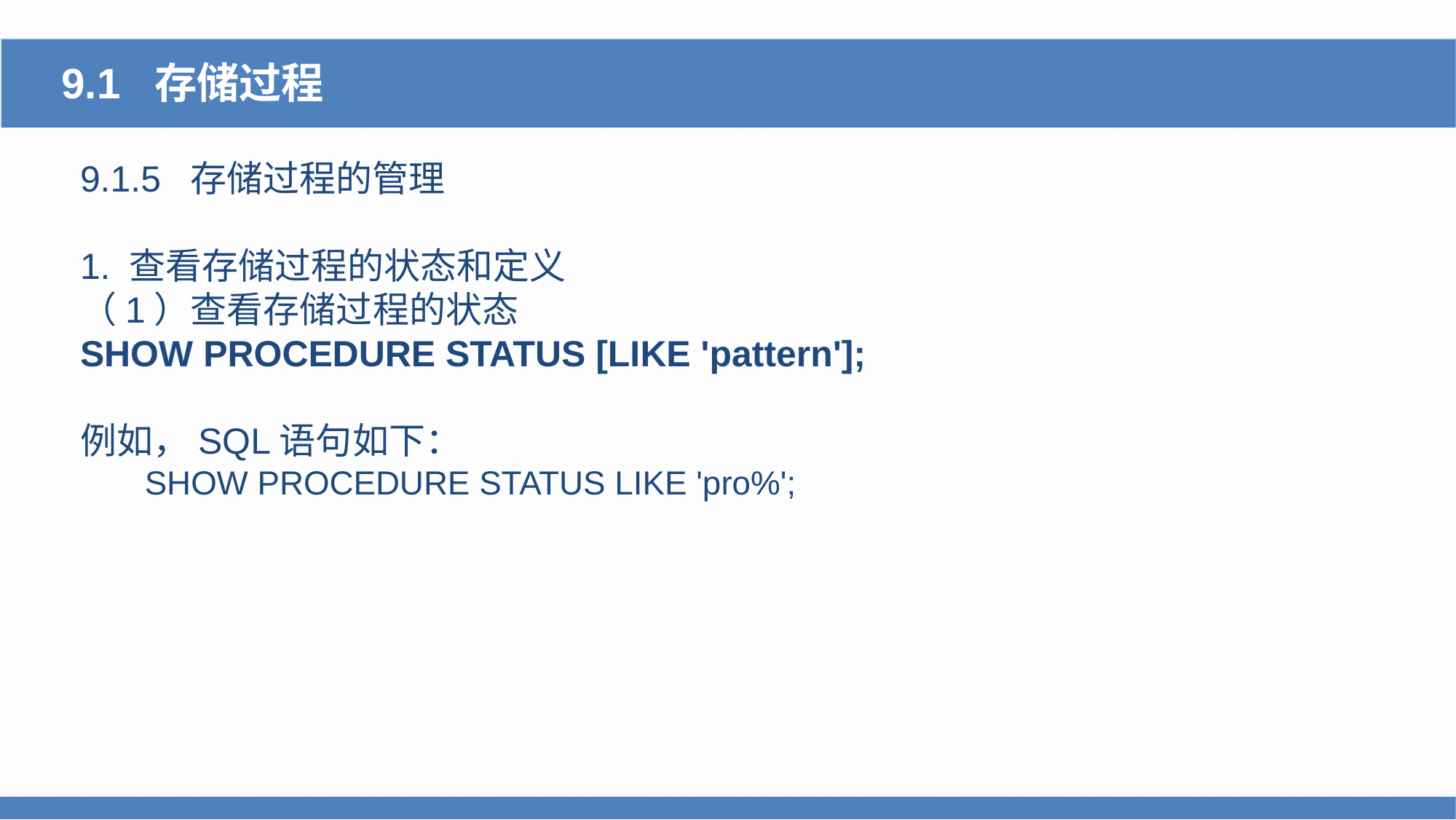

9.1  存储过程
9.1.5  存储过程的管理

1. 查看存储过程的状态和定义
（1）查看存储过程的状态
SHOW PROCEDURE STATUS [LIKE 'pattern'];

例如，SQL语句如下：
SHOW PROCEDURE STATUS LIKE 'pro%';